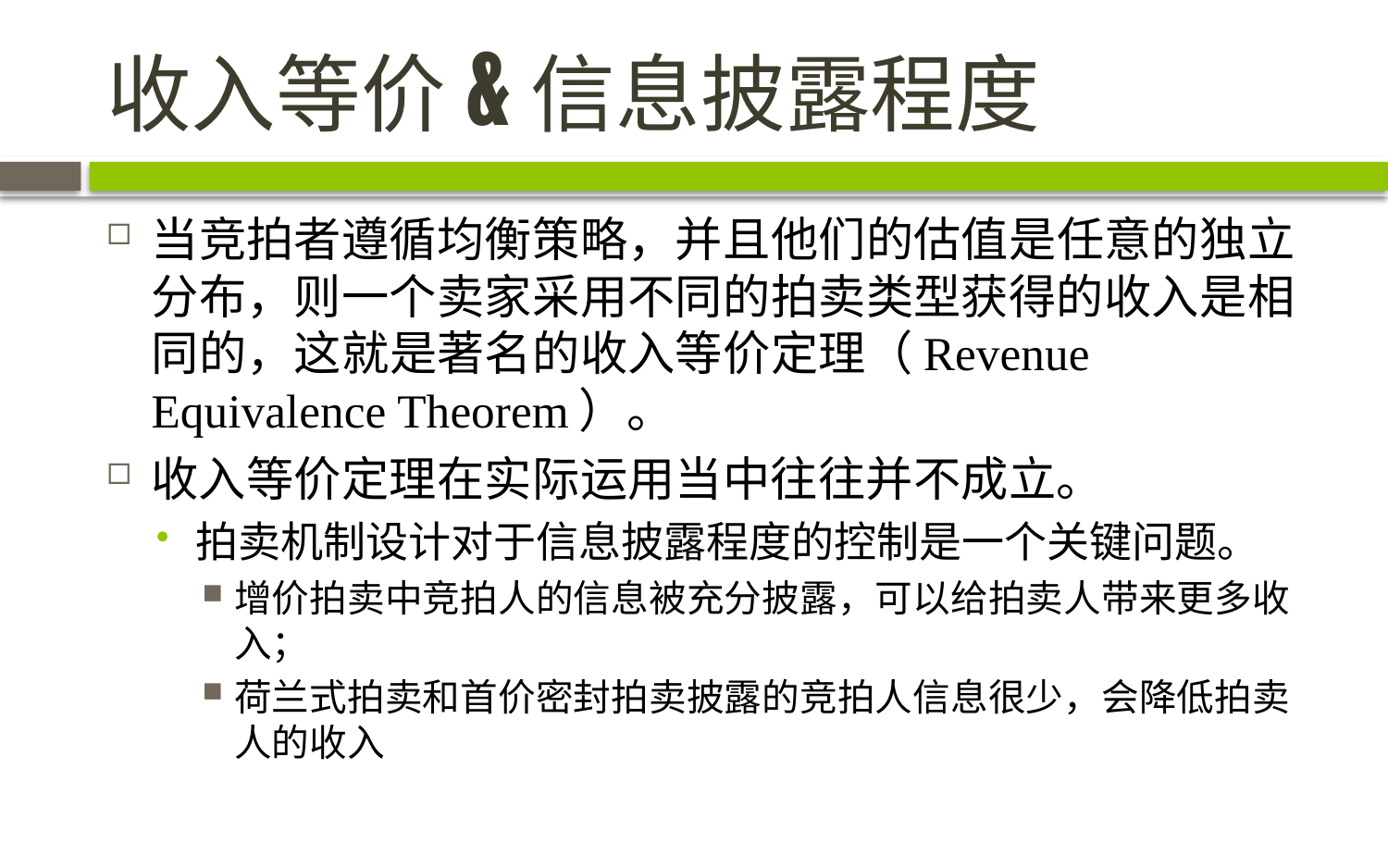

# 收入等价&信息披露程度
当竞拍者遵循均衡策略，并且他们的估值是任意的独立分布，则一个卖家采用不同的拍卖类型获得的收入是相同的，这就是著名的收入等价定理（Revenue Equivalence Theorem）。
收入等价定理在实际运用当中往往并不成立。
拍卖机制设计对于信息披露程度的控制是一个关键问题。
增价拍卖中竞拍人的信息被充分披露，可以给拍卖人带来更多收入；
荷兰式拍卖和首价密封拍卖披露的竞拍人信息很少，会降低拍卖人的收入